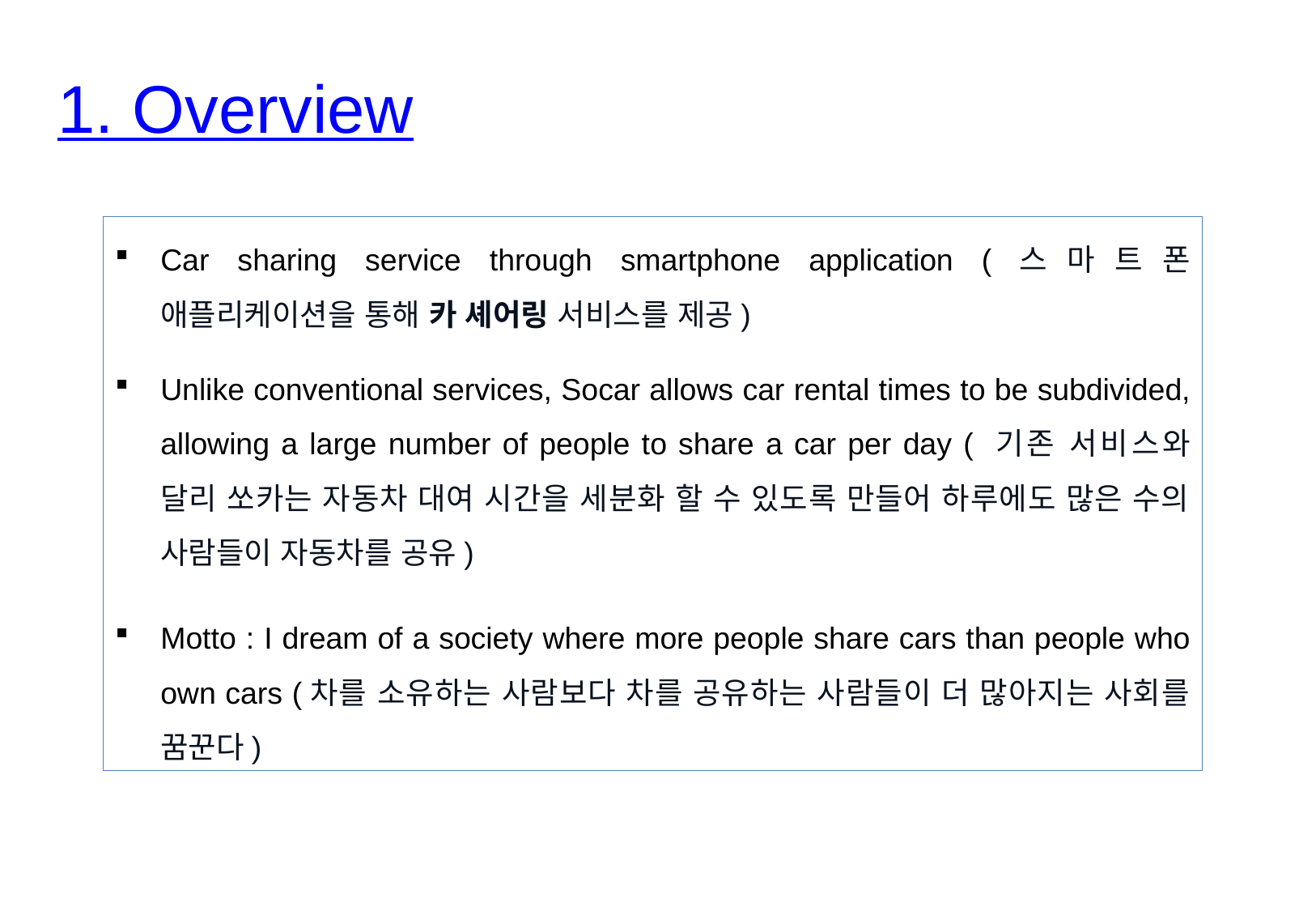

1. Overview
Car sharing service through smartphone application (스마트폰 애플리케이션을 통해 카 셰어링 서비스를 제공)

Unlike conventional services, Socar allows car rental times to be subdivided, allowing a large number of people to share a car per day ( 기존 서비스와 달리 쏘카는 자동차 대여 시간을 세분화 할 수 있도록 만들어 하루에도 많은 수의 사람들이 자동차를 공유)

Motto : I dream of a society where more people share cars than people who own cars (차를 소유하는 사람보다 차를 공유하는 사람들이 더 많아지는 사회를 꿈꾼다)